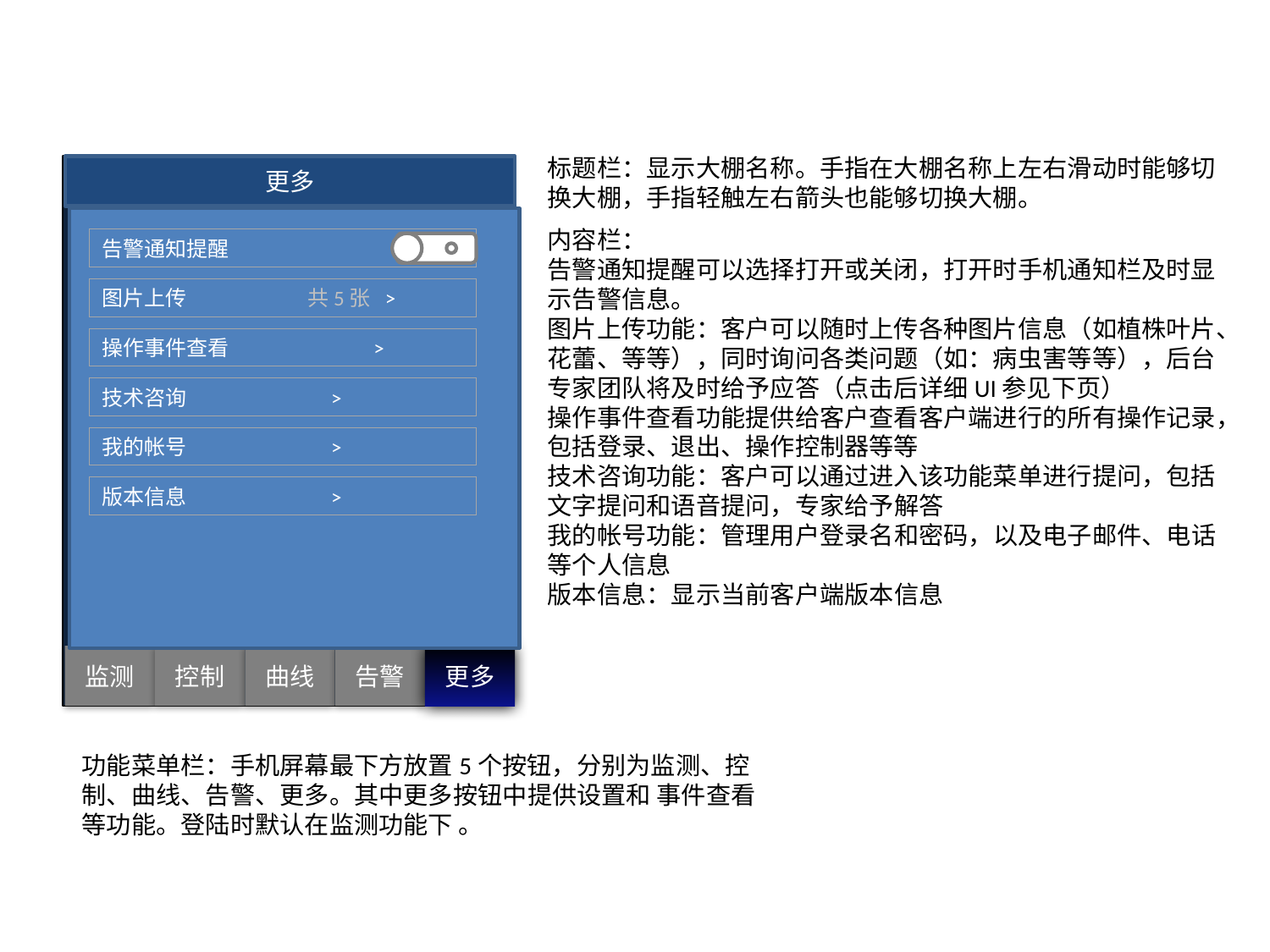

标题栏：显示大棚名称。手指在大棚名称上左右滑动时能够切换大棚，手指轻触左右箭头也能够切换大棚。

更多

内容栏：
告警通知提醒可以选择打开或关闭，打开时手机通知栏及时显示告警信息。
图片上传功能：客户可以随时上传各种图片信息（如植株叶片、花蕾、等等），同时询问各类问题（如：病虫害等等），后台专家团队将及时给予应答（点击后详细UI参见下页）
操作事件查看功能提供给客户查看客户端进行的所有操作记录，包括登录、退出、操作控制器等等
技术咨询功能：客户可以通过进入该功能菜单进行提问，包括文字提问和语音提问，专家给予解答
我的帐号功能：管理用户登录名和密码，以及电子邮件、电话等个人信息
版本信息：显示当前客户端版本信息

告警通知提醒

图片上传                          共5张  >
操作事件查看                              >
技术咨询                              >
我的帐号                              >
版本信息                              >
监测
曲线
告警
更多
控制
功能菜单栏：手机屏幕最下方放置5个按钮，分别为监测、控制、曲线、告警、更多。其中更多按钮中提供设置和 事件查看等功能。登陆时默认在监测功能下 。